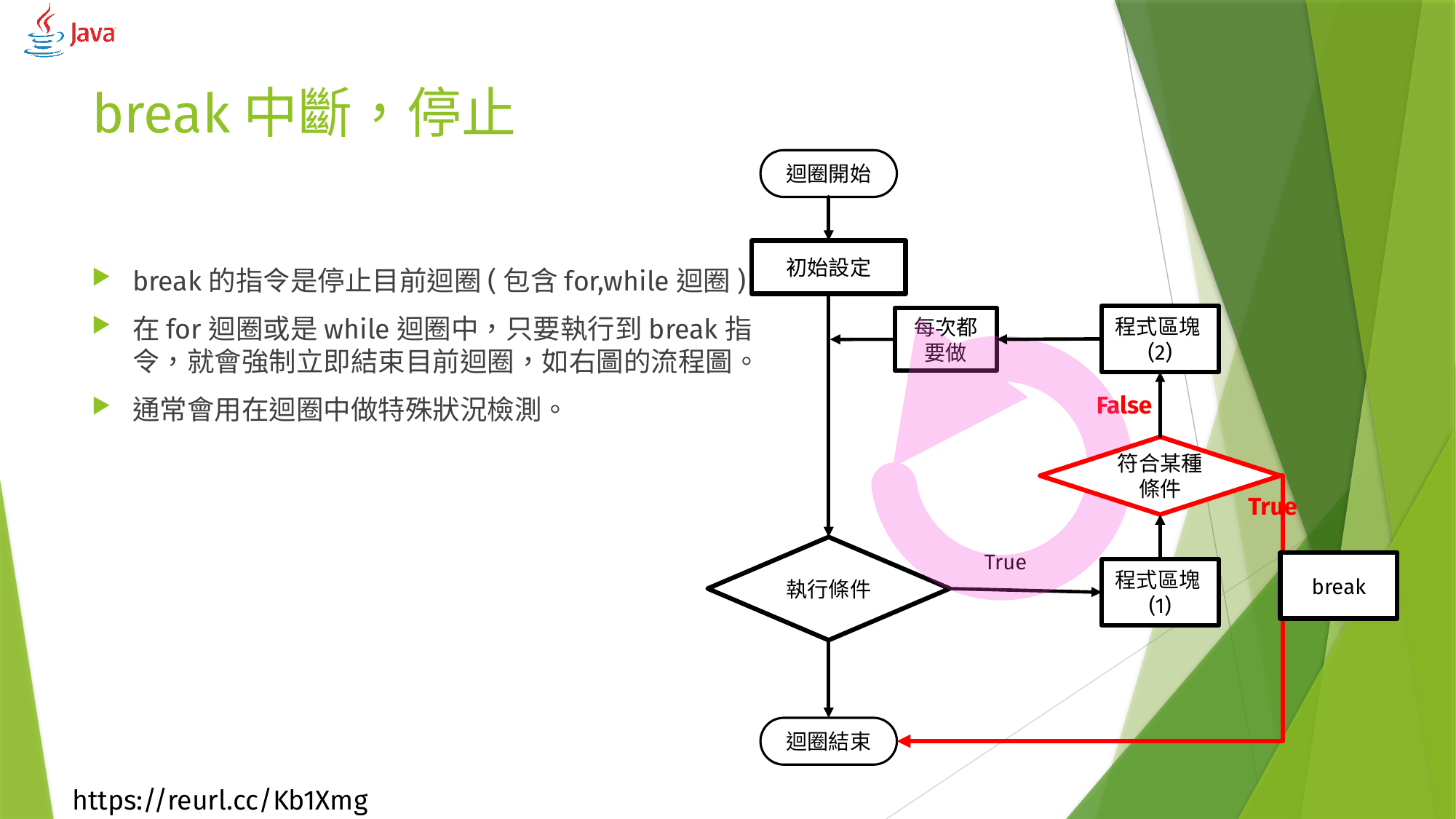

# break中斷，停止
迴圈開始
初始設定
break的指令是停止目前迴圈(包含for,while迴圈)
在for迴圈或是while迴圈中，只要執行到break指令，就會強制立即結束目前迴圈，如右圖的流程圖。
通常會用在迴圈中做特殊狀況檢測。
程式區塊(2)
每次都要做

False
符合某種條件
True
執行條件
True
break
程式區塊(1)
迴圈結束